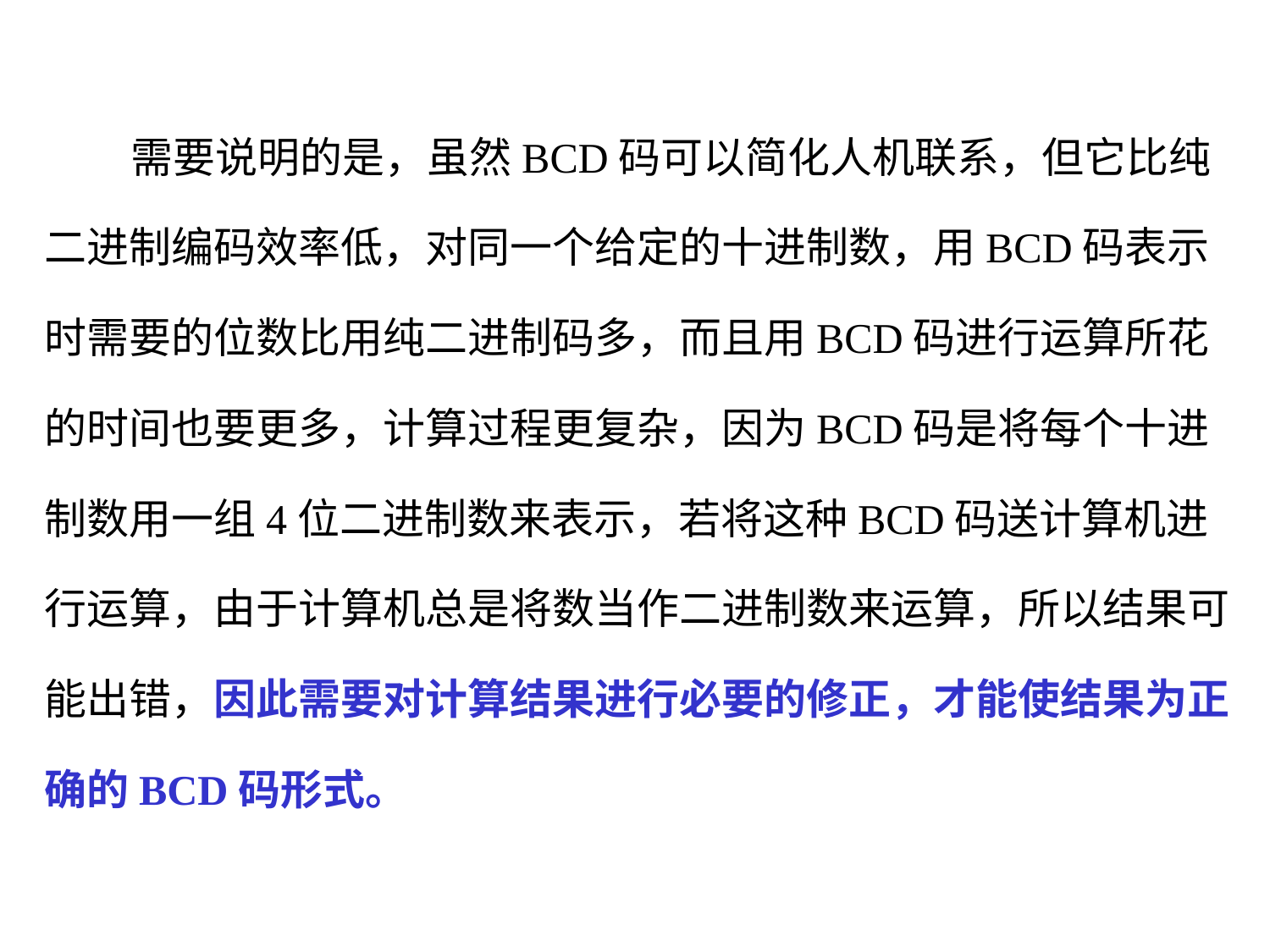

需要说明的是，虽然BCD码可以简化人机联系，但它比纯二进制编码效率低，对同一个给定的十进制数，用BCD码表示时需要的位数比用纯二进制码多，而且用BCD码进行运算所花的时间也要更多，计算过程更复杂，因为BCD码是将每个十进制数用一组4位二进制数来表示，若将这种BCD码送计算机进行运算，由于计算机总是将数当作二进制数来运算，所以结果可能出错，因此需要对计算结果进行必要的修正，才能使结果为正确的BCD码形式。